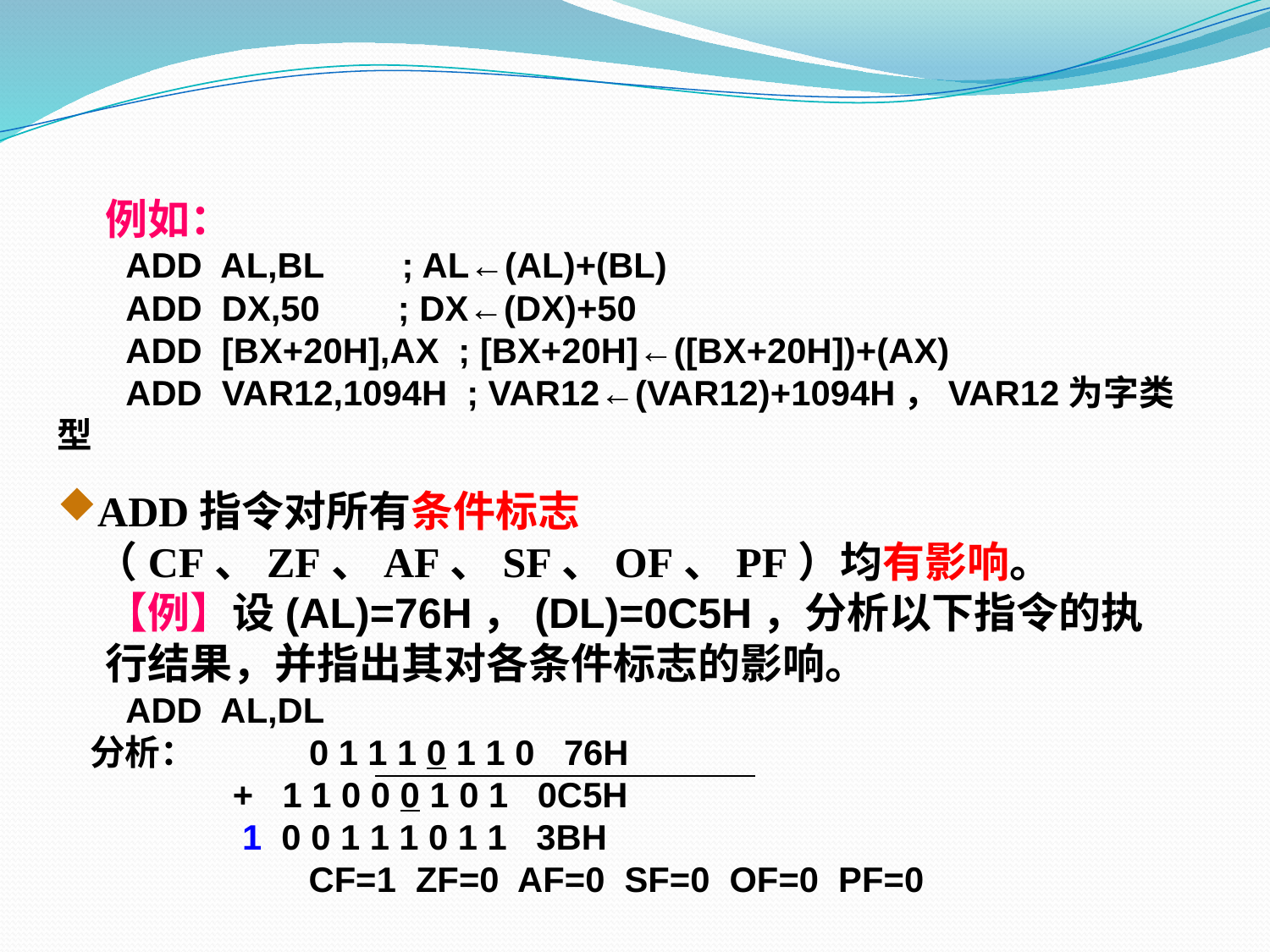

例如：
       ADD  AL,BL        ; AL←(AL)+(BL)
       ADD  DX,50        ; DX←(DX)+50
       ADD  [BX+20H],AX  ; [BX+20H]←([BX+20H])+(AX)
       ADD  VAR12,1094H  ; VAR12←(VAR12)+1094H，VAR12为字类型

ADD指令对所有条件标志（CF、ZF、AF、SF、OF、PF）均有影响。
    【例】设(AL)=76H，(DL)=0C5H，分析以下指令的执
    行结果，并指出其对各条件标志的影响。
       ADD  AL,DL
   分析：             0 1 1 1 0 1 1 0   76H
                  +   1 1 0 0 0 1 0 1   0C5H
                   1  0 0 1 1 1 0 1 1   3BH
CF=1  ZF=0  AF=0  SF=0  OF=0  PF=0